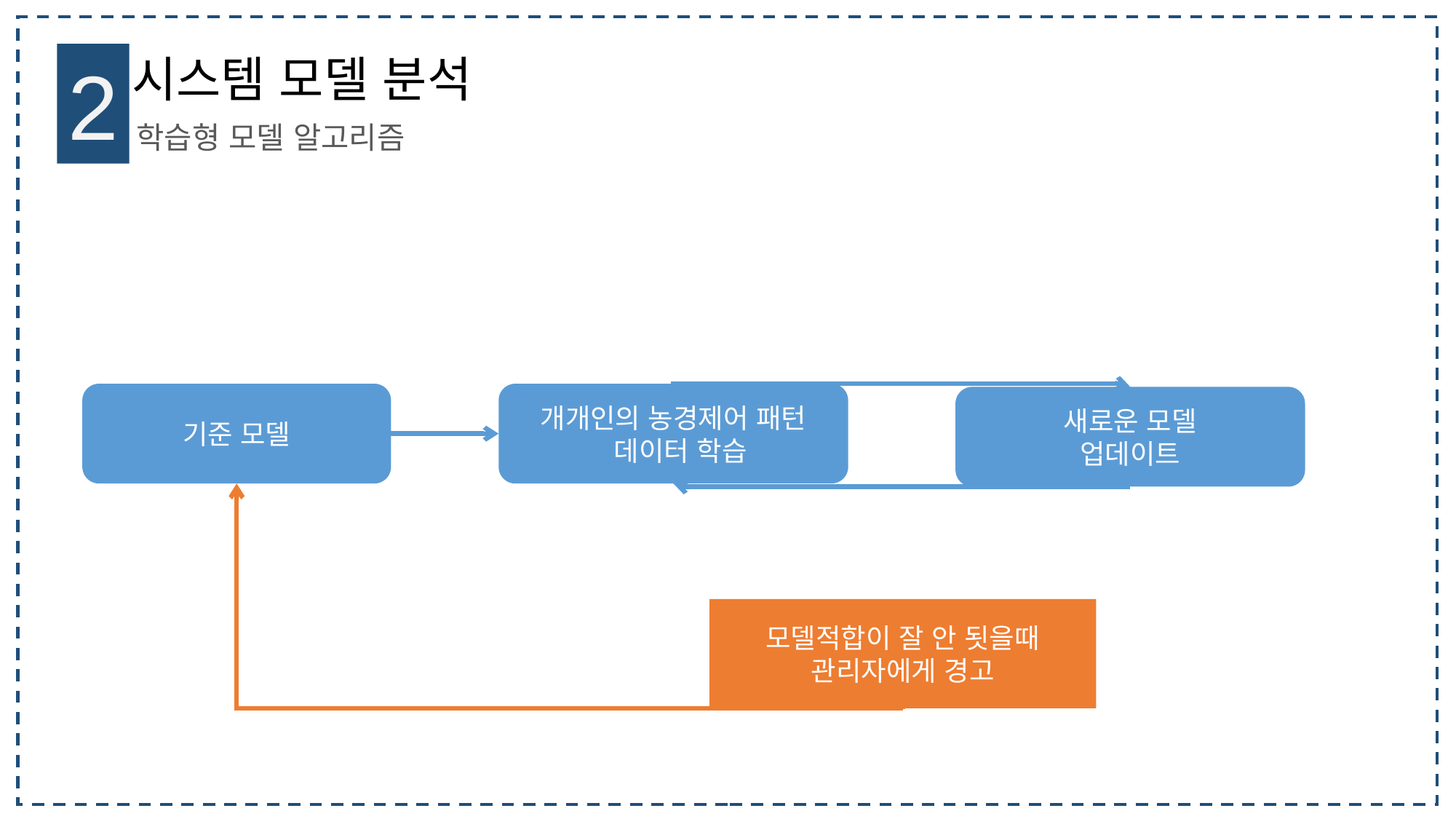

2
시스템 모델 분석
학습형 모델 알고리즘
개개인의 농경제어 패턴
 데이터 학습
기준 모델
새로운 모델
업데이트
모델적합이 잘 안 됫을때
관리자에게 경고